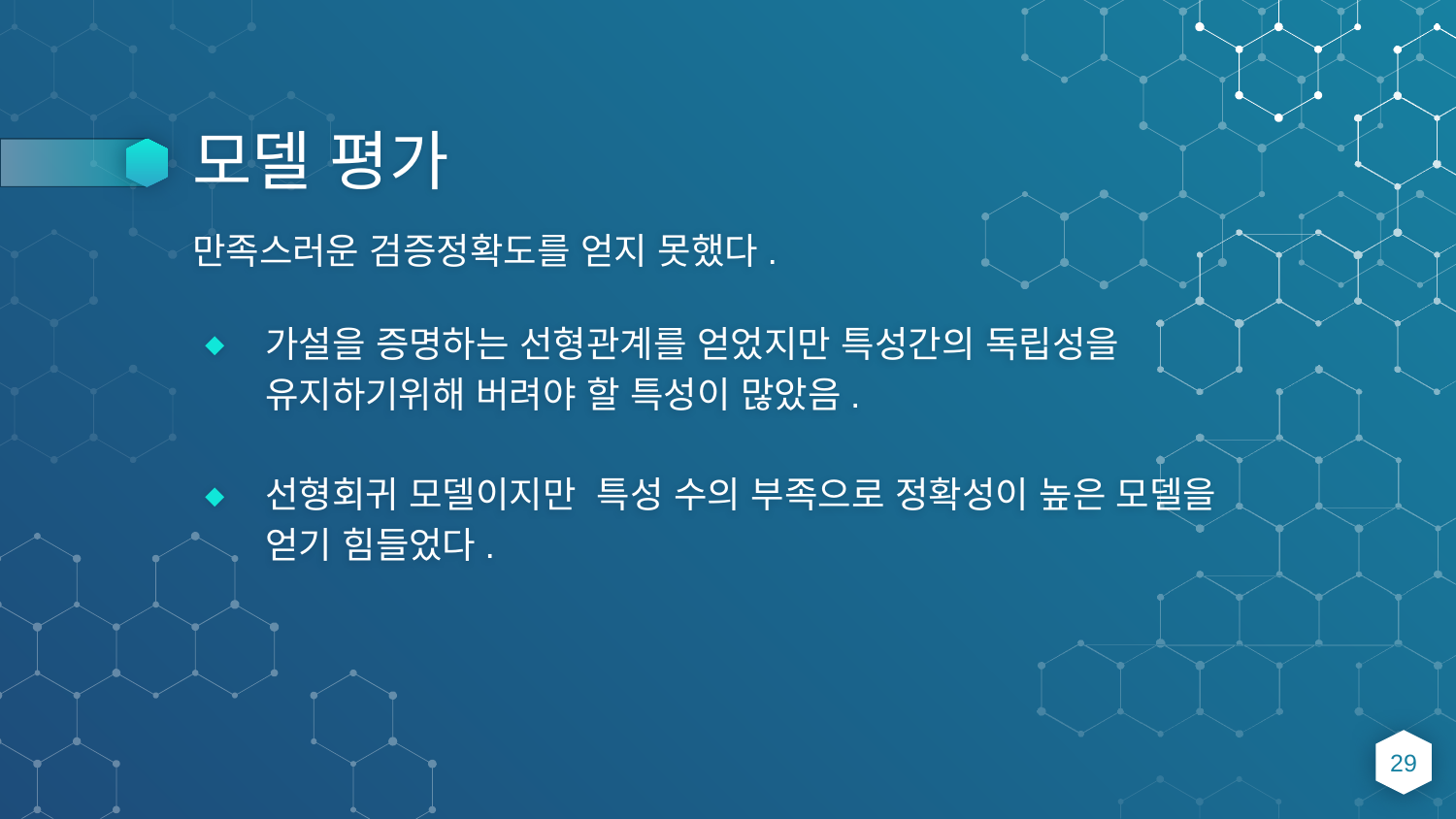

# 모델 평가
만족스러운 검증정확도를 얻지 못했다.

가설을 증명하는 선형관계를 얻었지만 특성간의 독립성을 유지하기위해 버려야 할 특성이 많았음.

선형회귀 모델이지만  특성 수의 부족으로 정확성이 높은 모델을 얻기 힘들었다.
29